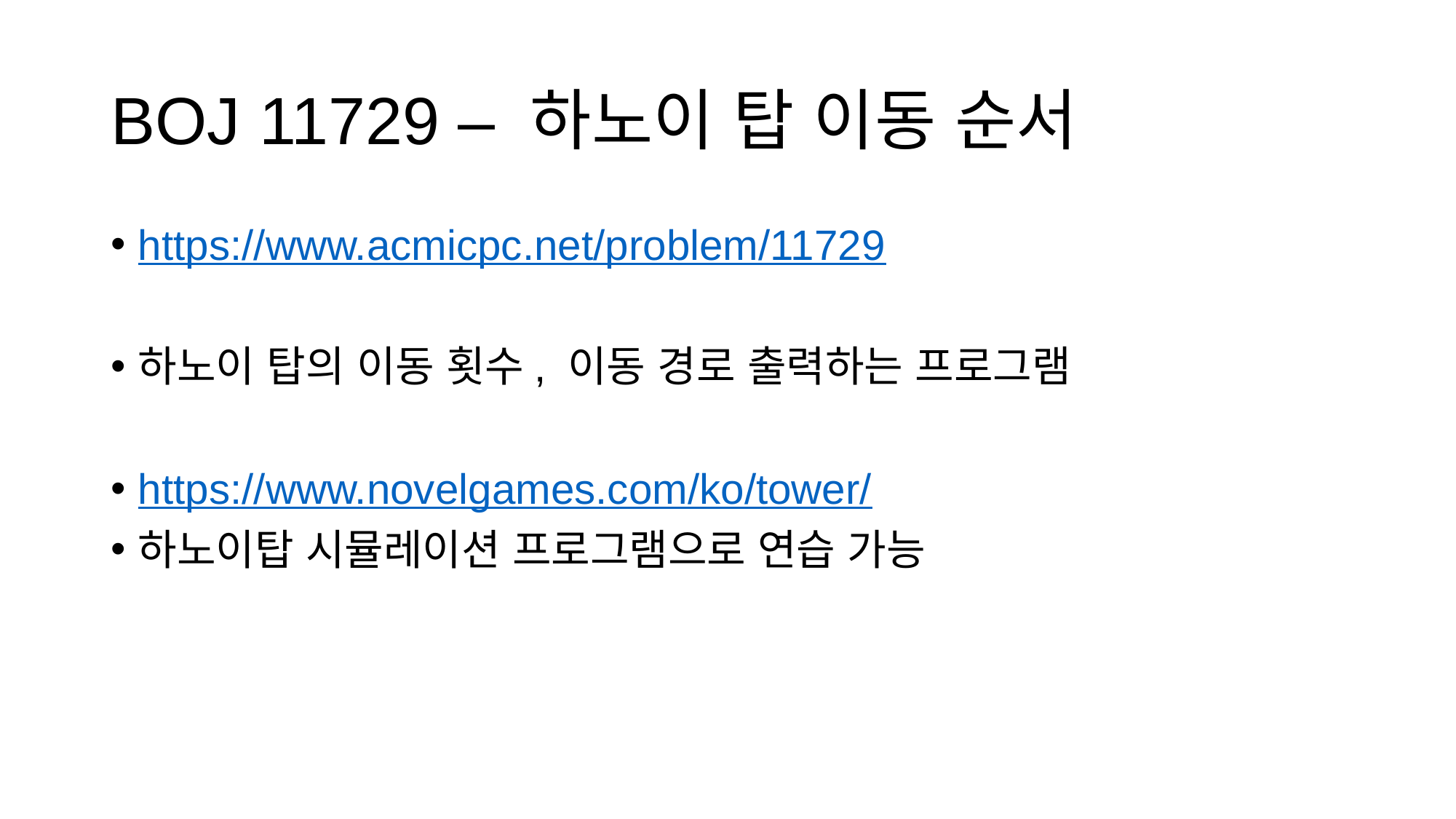

# BOJ 11729 – 하노이 탑 이동 순서
https://www.acmicpc.net/problem/11729

하노이 탑의 이동 횟수, 이동 경로 출력하는 프로그램

https://www.novelgames.com/ko/tower/
하노이탑 시뮬레이션 프로그램으로 연습 가능